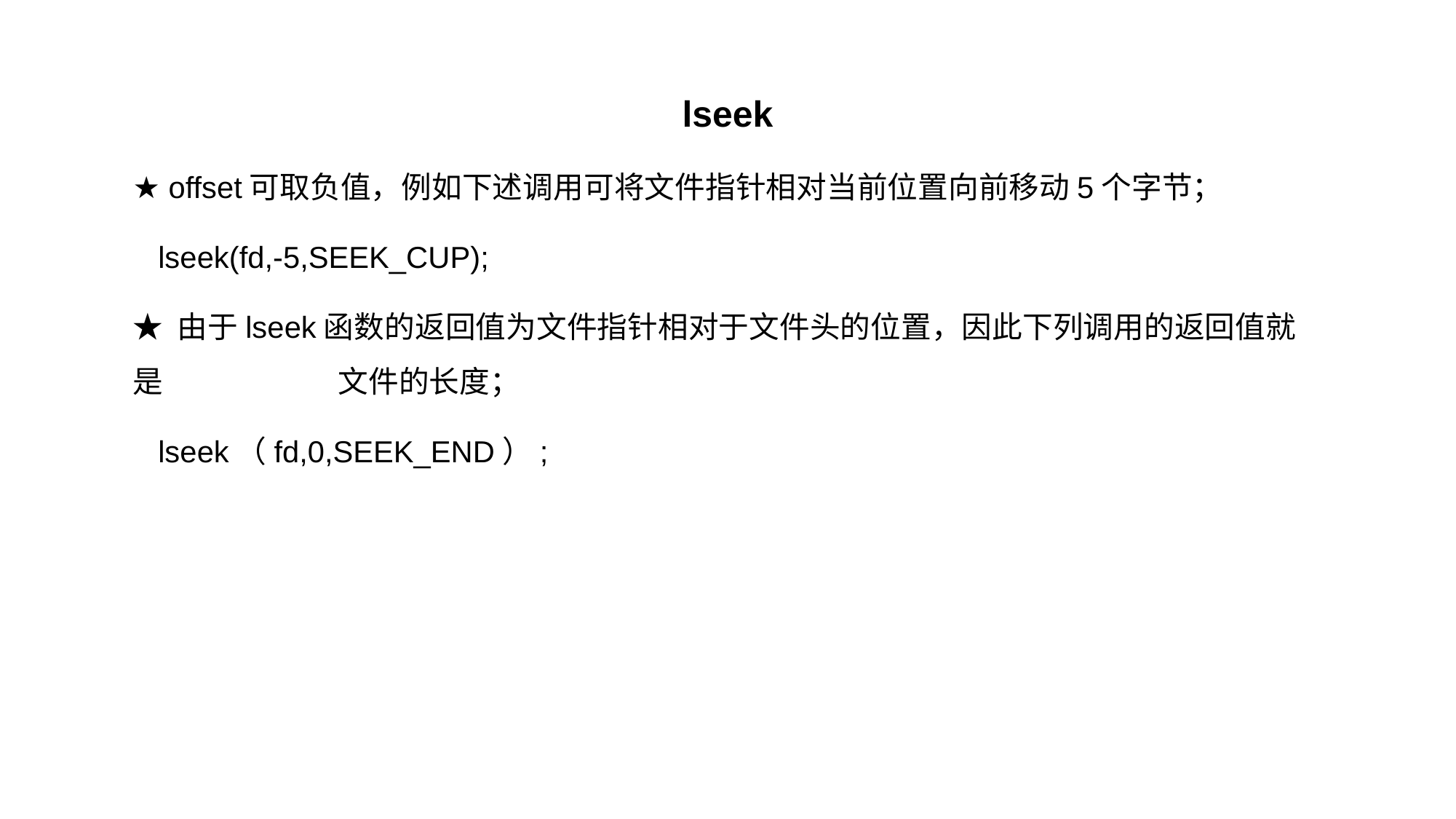

lseek
★ offset可取负值，例如下述调用可将文件指针相对当前位置向前移动5个字节；
   lseek(fd,-5,SEEK_CUP);
★ 由于lseek函数的返回值为文件指针相对于文件头的位置，因此下列调用的返回值就是                          文件的长度；
   lseek（fd,0,SEEK_END）;